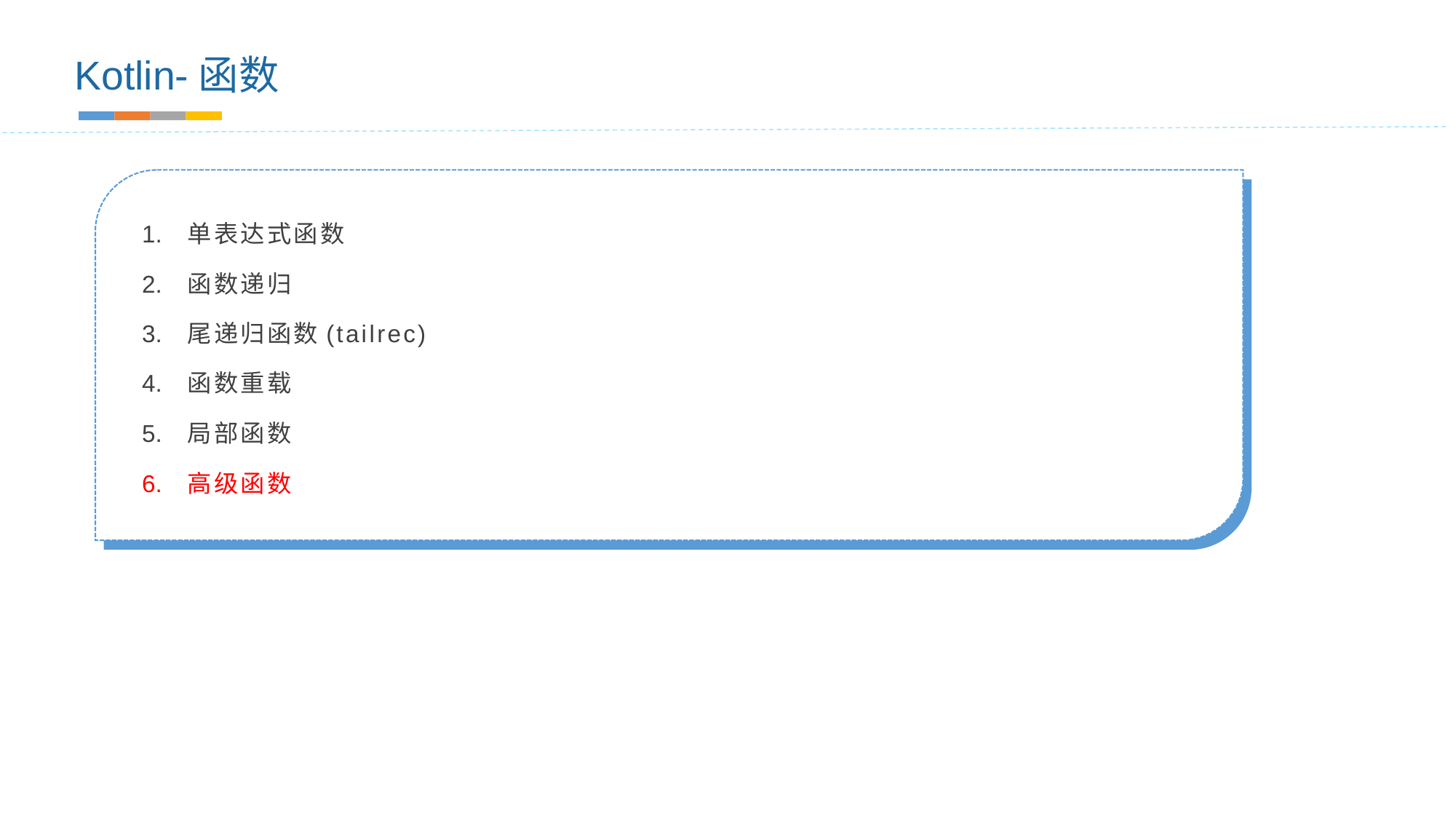

Kotlin-函数

单表达式函数
函数递归
尾递归函数(tailrec)
函数重载
局部函数
高级函数